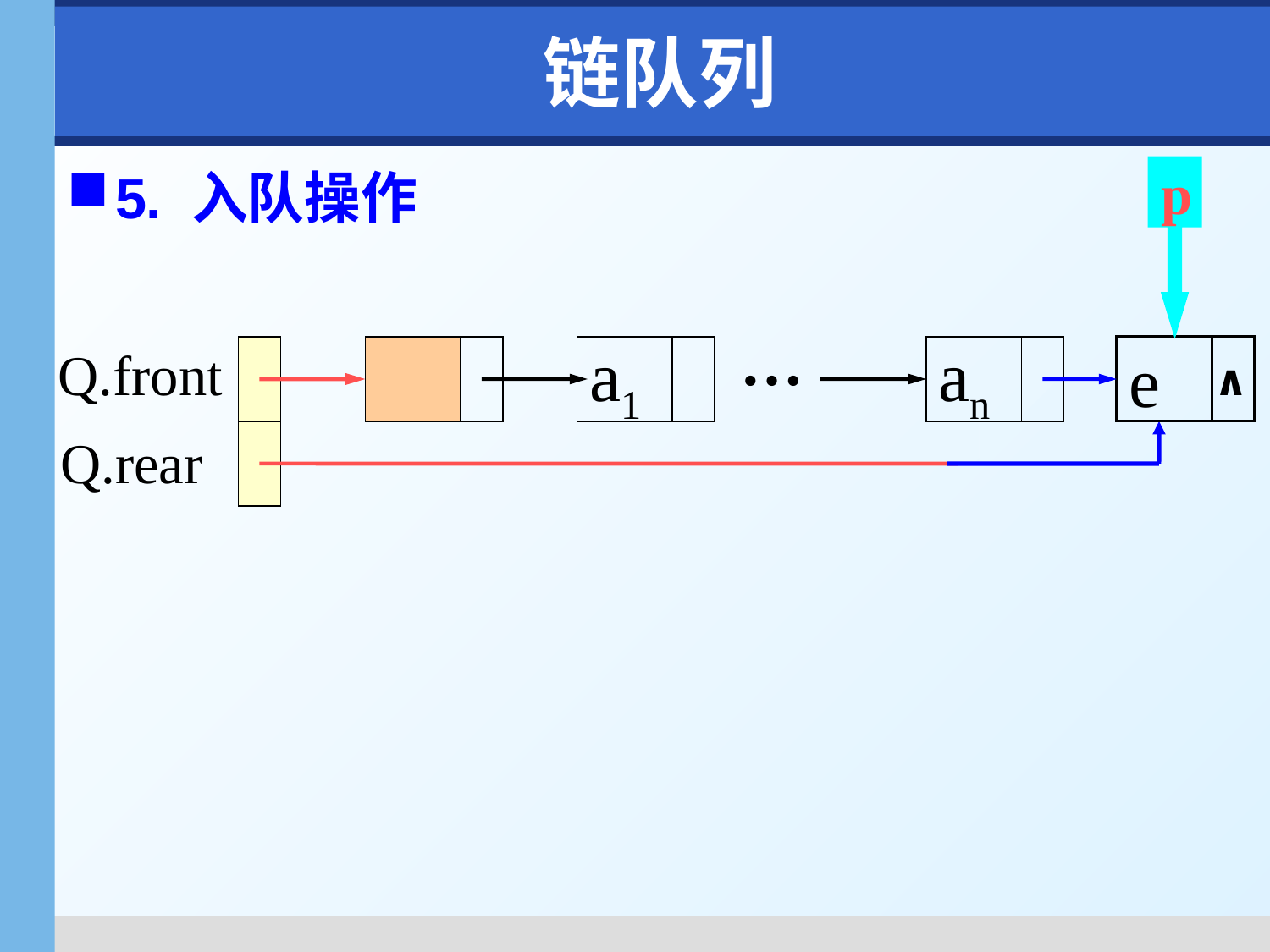

# 链队列
5. 入队操作

p
e

∧
…

a1

an
∧

Q.front

Q.rear